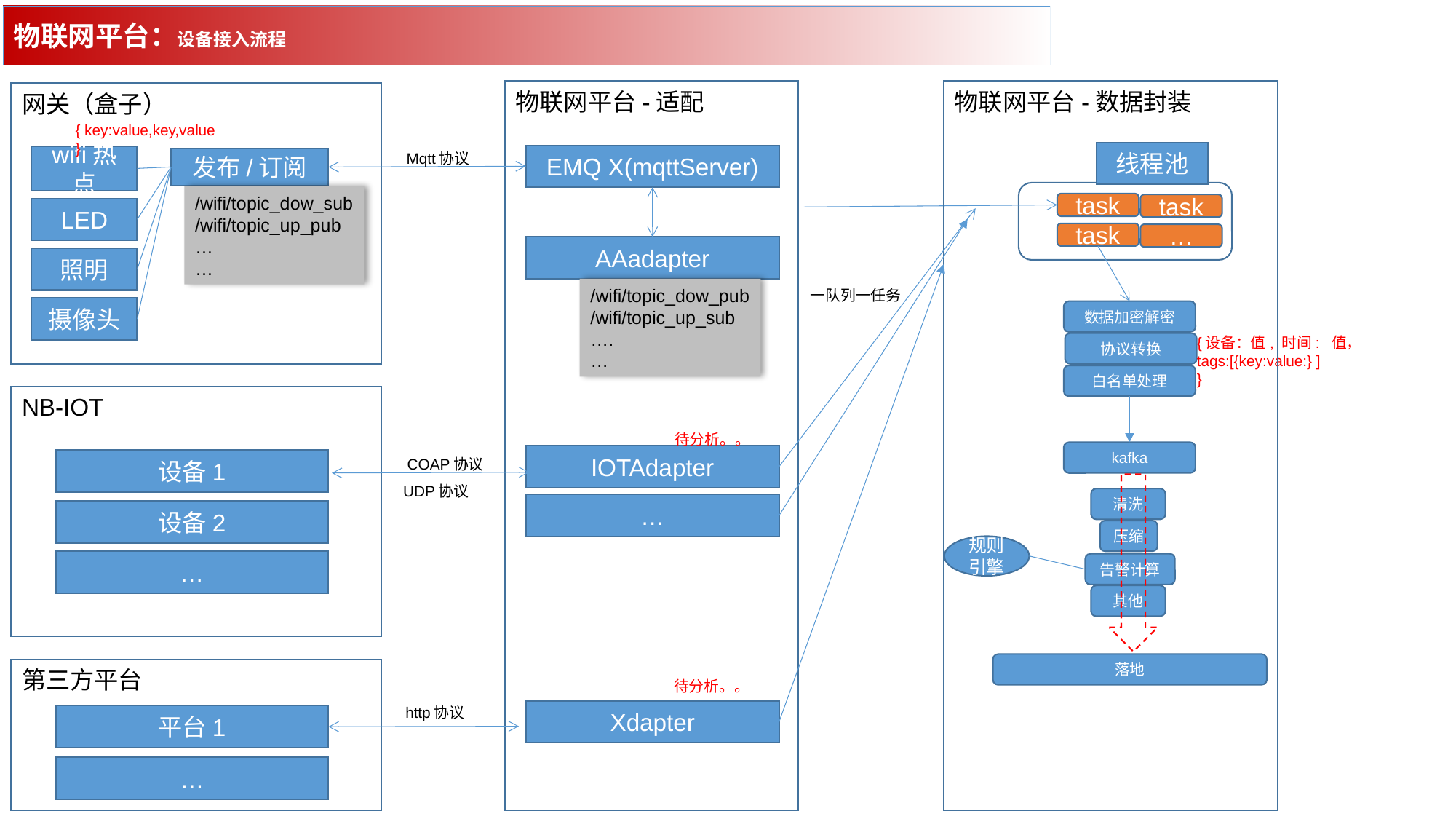

物联网平台：设备接入流程
物联网平台-适配
物联网平台-数据封装
网关（盒子）
{ key:value,key,value }
线程池
Mqtt协议
EMQ X(mqttServer)
wifi热点
发布/订阅

/wifi/topic_dow_sub
/wifi/topic_up_pub
…
…
task
task
LED
task
…
AAadapter
照明
/wifi/topic_dow_pub
/wifi/topic_up_sub
….
…
一队列一任务
摄像头
数据加密解密
{设备：值, 时间:  值，
tags:[{key:value:} ]
}
协议转换
白名单处理
NB-IOT
待分析。。
kafka
IOTAdapter
COAP协议
设备1

UDP协议
清洗
…
设备2
压缩
规则引擎
…
告警计算
其他
落地
第三方平台
待分析。。
http协议
Xdapter
平台1
…